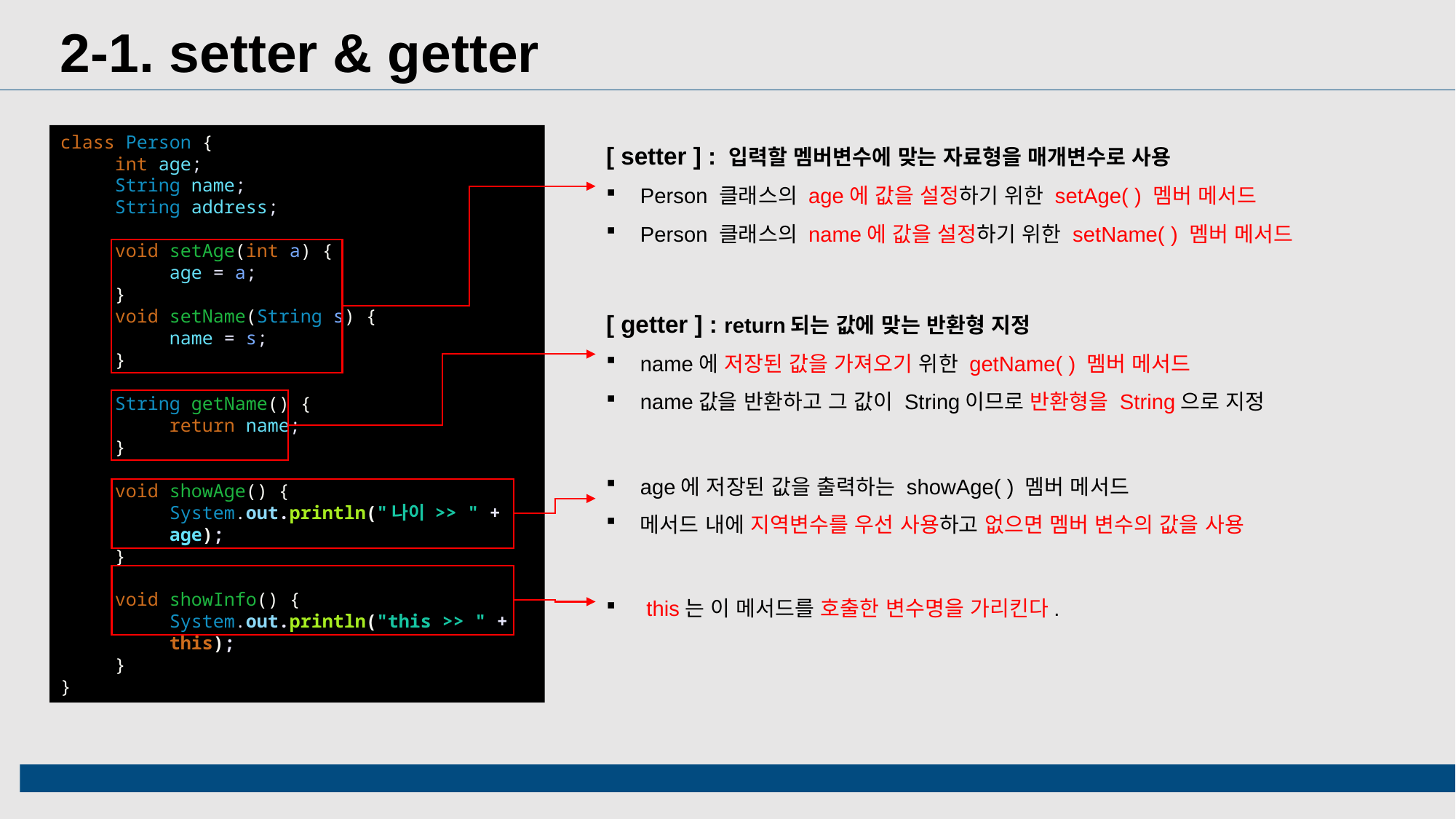

2-1. setter & getter
[ setter ] : 입력할 멤버변수에 맞는 자료형을 매개변수로 사용
Person 클래스의 age에 값을 설정하기 위한 setAge( ) 멤버 메서드
Person 클래스의 name에 값을 설정하기 위한 setName( ) 멤버 메서드
class Person {
int age;
String name;
String address;

void setAge(int a) {
age = a;
}
void setName(String s) {
name = s;
}

String getName() {
return name;
}

void showAge() {
System.out.println("나이 >> " + age);
}

void showInfo() {
System.out.println("this >> " + this);
}
}

[ getter ] : return되는 값에 맞는 반환형 지정
name에 저장된 값을 가져오기 위한 getName( ) 멤버 메서드
name값을 반환하고 그 값이 String이므로 반환형을 String으로 지정

age에 저장된 값을 출력하는 showAge( ) 멤버 메서드
메서드 내에 지역변수를 우선 사용하고 없으면 멤버 변수의 값을 사용

 this는 이 메서드를 호출한 변수명을 가리킨다.